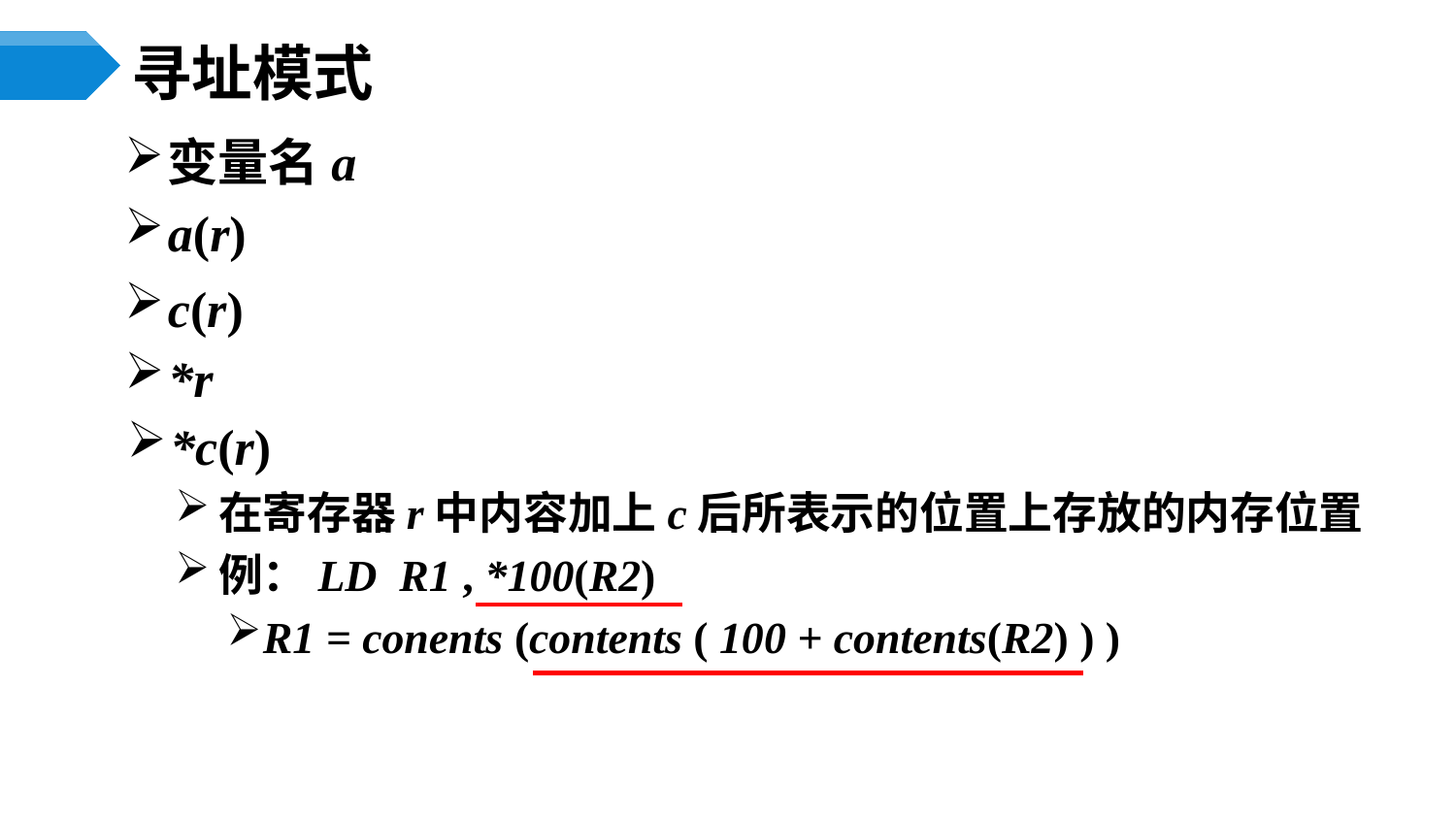

# 寻址模式
变量名a
a(r)
c(r)
*r

*c(r)
在寄存器r中内容加上c后所表示的位置上存放的内存位置
例：LD  R1 , *100(R2)
R1 = conents (contents ( 100 + contents(R2) ) )